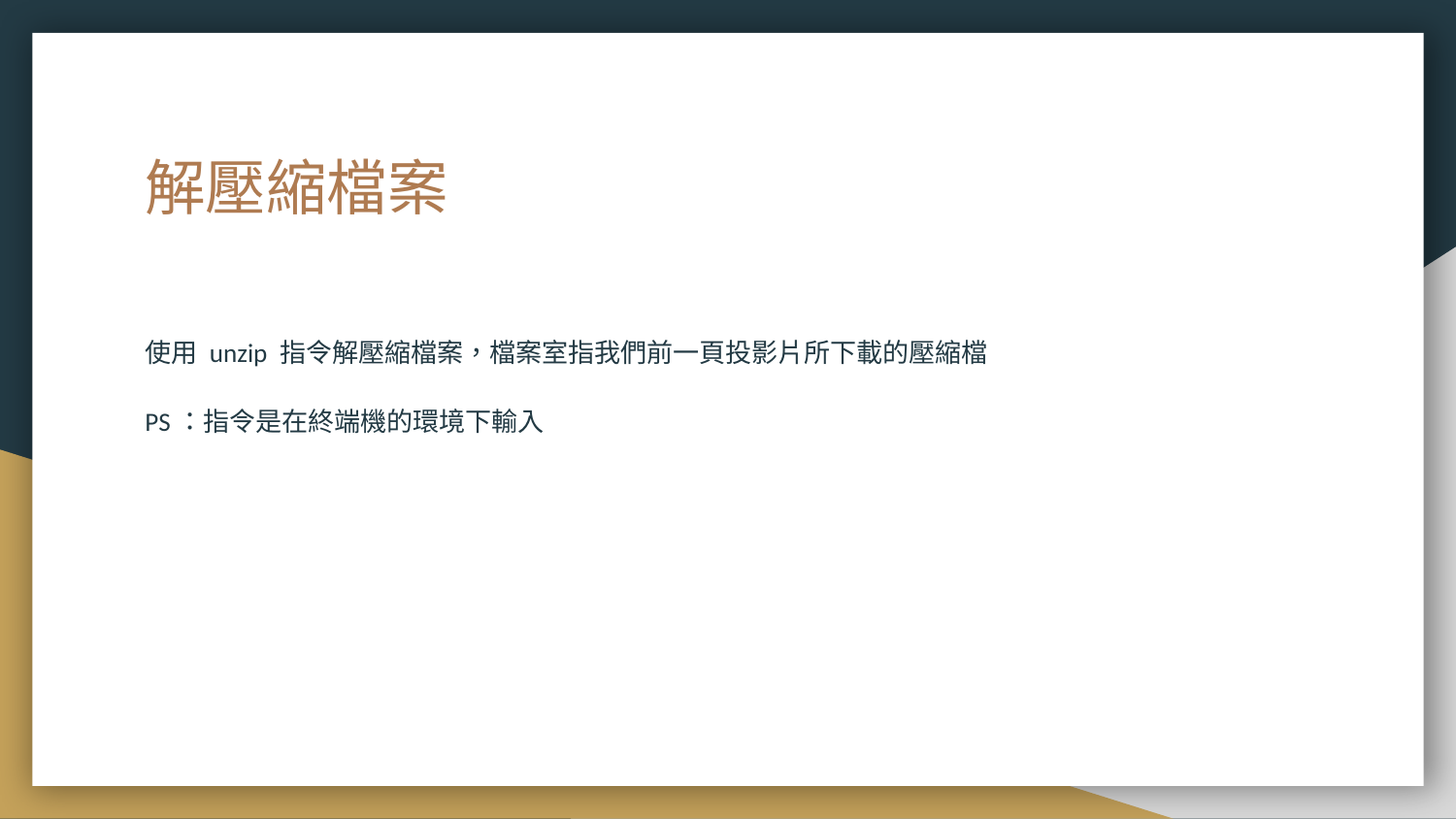

# 解壓縮檔案
使用 unzip 指令解壓縮檔案，檔案室指我們前一頁投影片所下載的壓縮檔
PS：指令是在終端機的環境下輸入